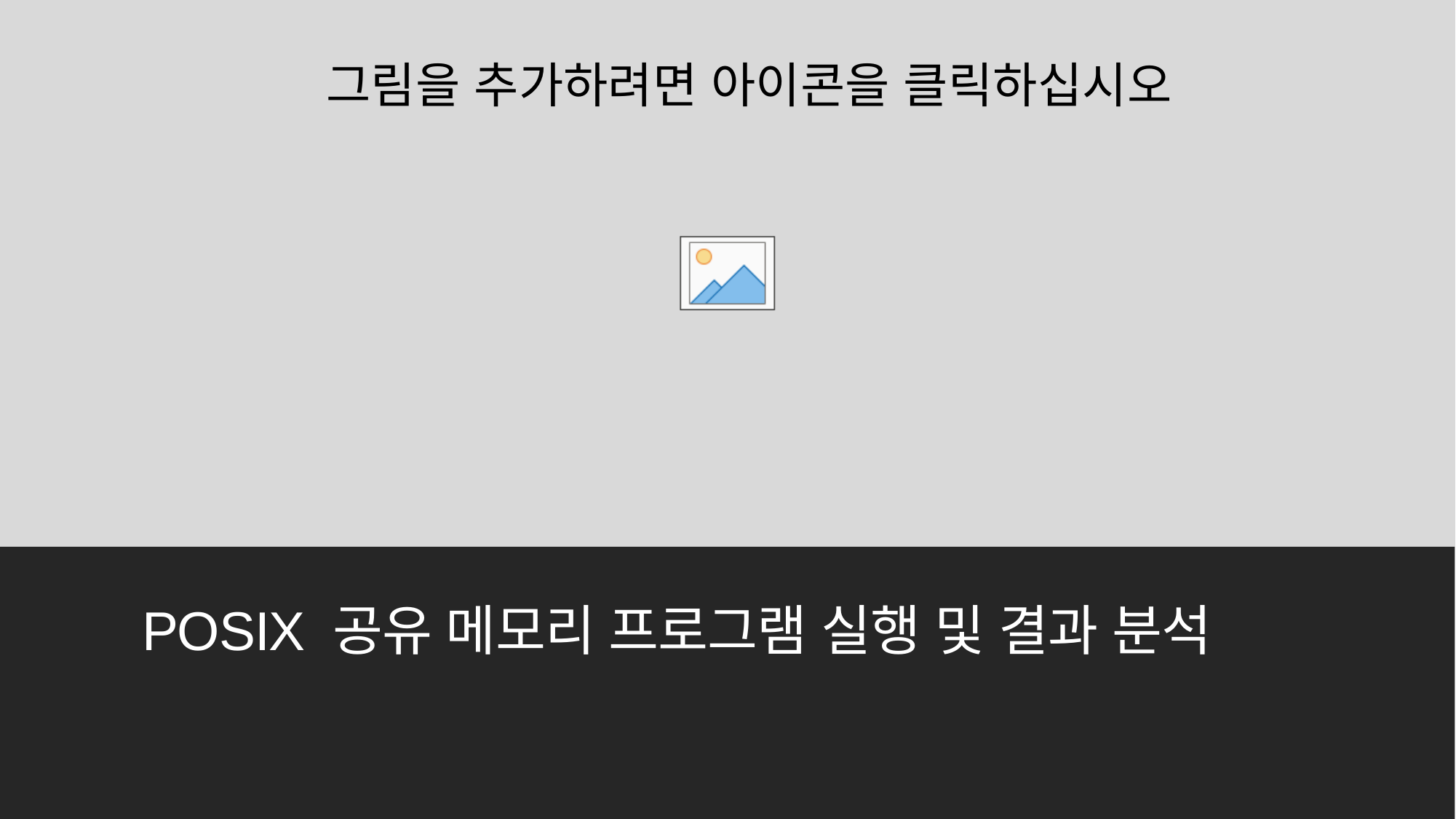

# POSIX 공유 메모리 프로그램 실행 및 결과 분석